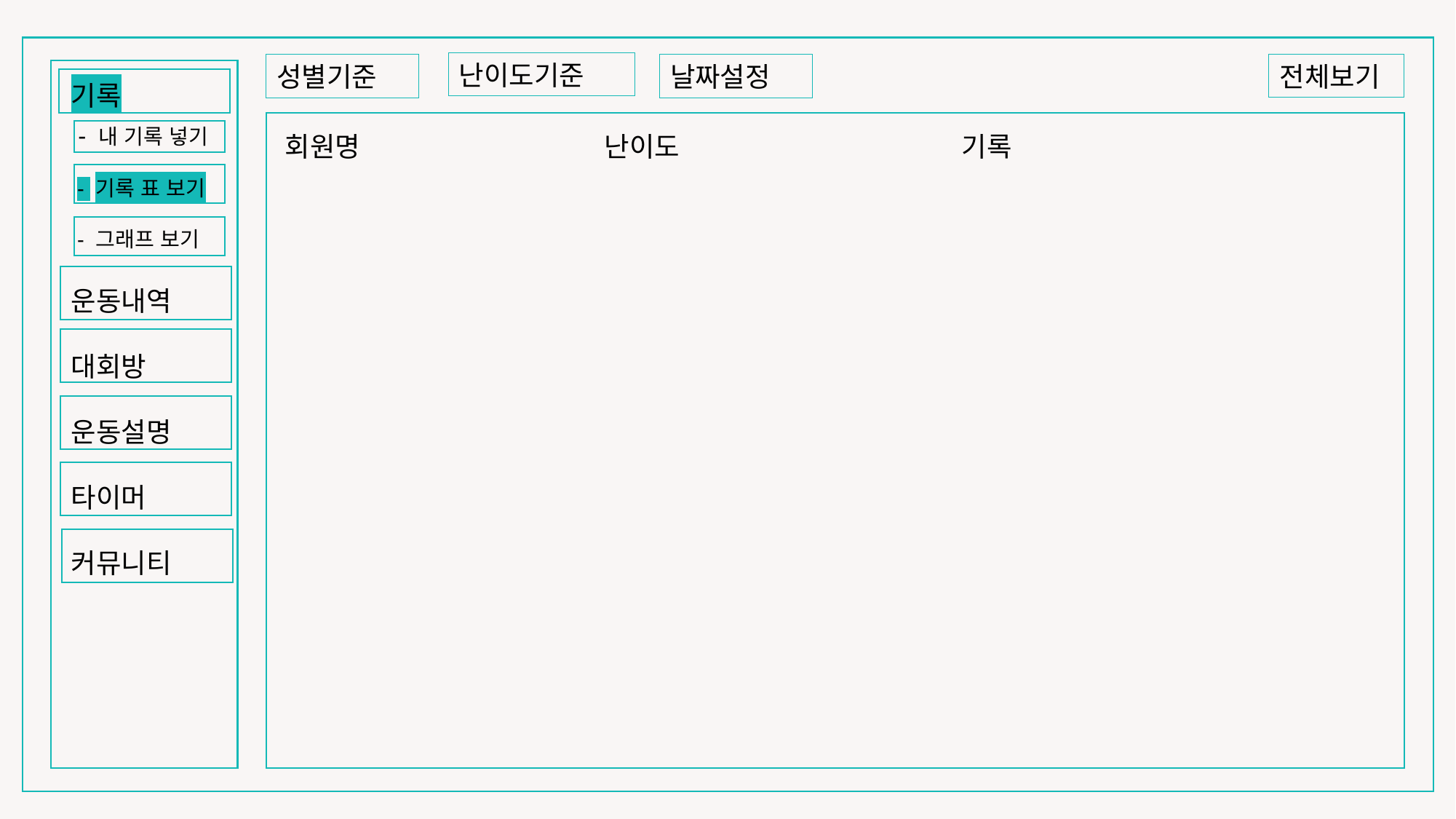

난이도기준
전체보기
날짜설정
성별기준

기록

 - 내 기록 넣기

 - 기록 표 보기

 - 그래프 보기

운동내역

대회방

운동설명

타이머

커뮤니티

회원명                                난이도                                     기록